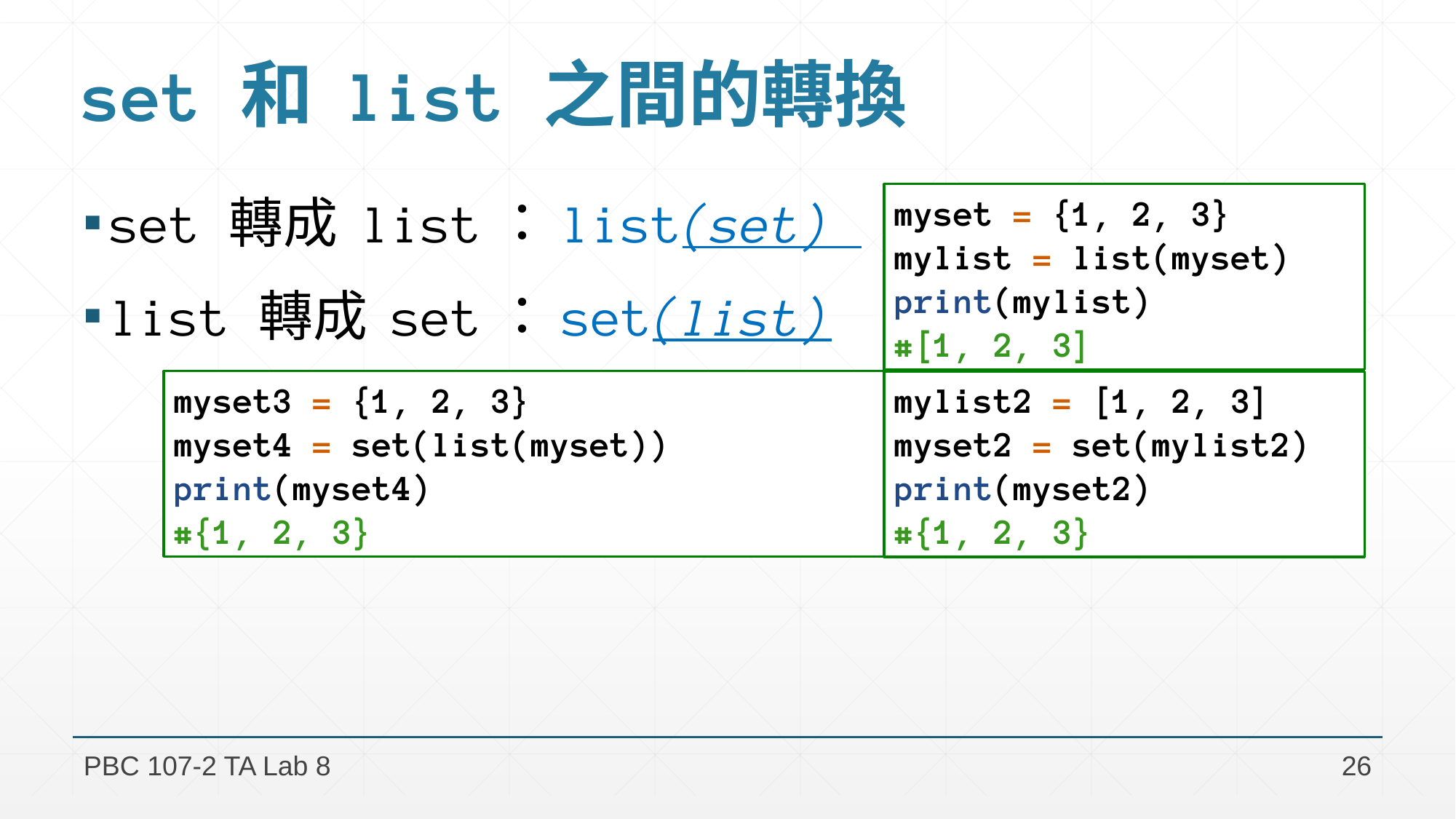

# set 和 list 之間的轉換
set 轉成 list：list(set)
list 轉成 set：set(list)

myset = {1, 2, 3}
mylist = list(myset)
print(mylist)
#[1, 2, 3]
myset3 = {1, 2, 3}
myset4 = set(list(myset))
print(myset4)
#{1, 2, 3}
mylist2 = [1, 2, 3]
myset2 = set(mylist2)
print(myset2)
#{1, 2, 3}
PBC 107-2 TA Lab 8
26